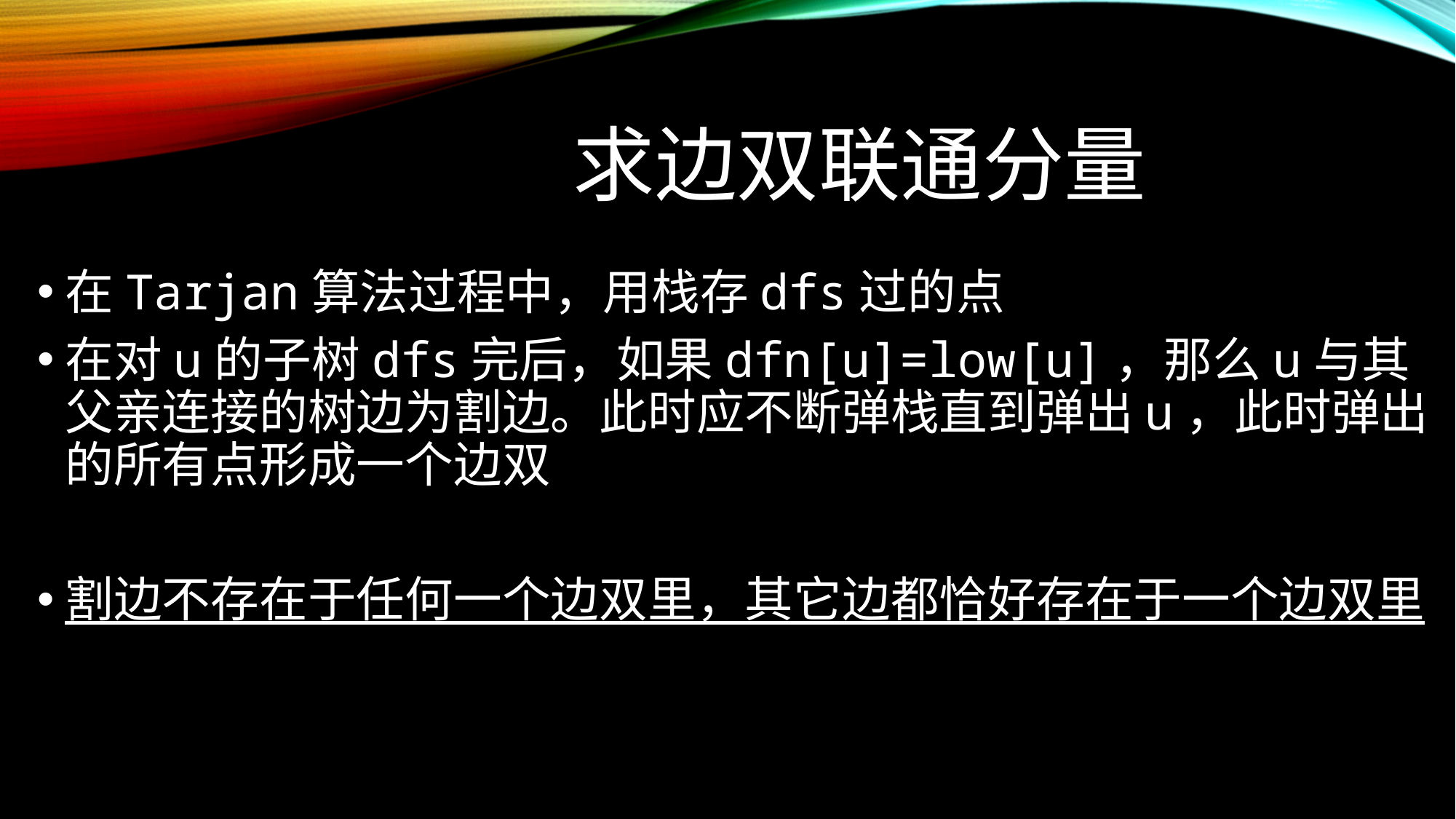

# 求边双联通分量
在Tarjan算法过程中，用栈存dfs过的点
在对u的子树dfs完后，如果dfn[u]=low[u]，那么u与其父亲连接的树边为割边。此时应不断弹栈直到弹出u，此时弹出的所有点形成一个边双

割边不存在于任何一个边双里，其它边都恰好存在于一个边双里